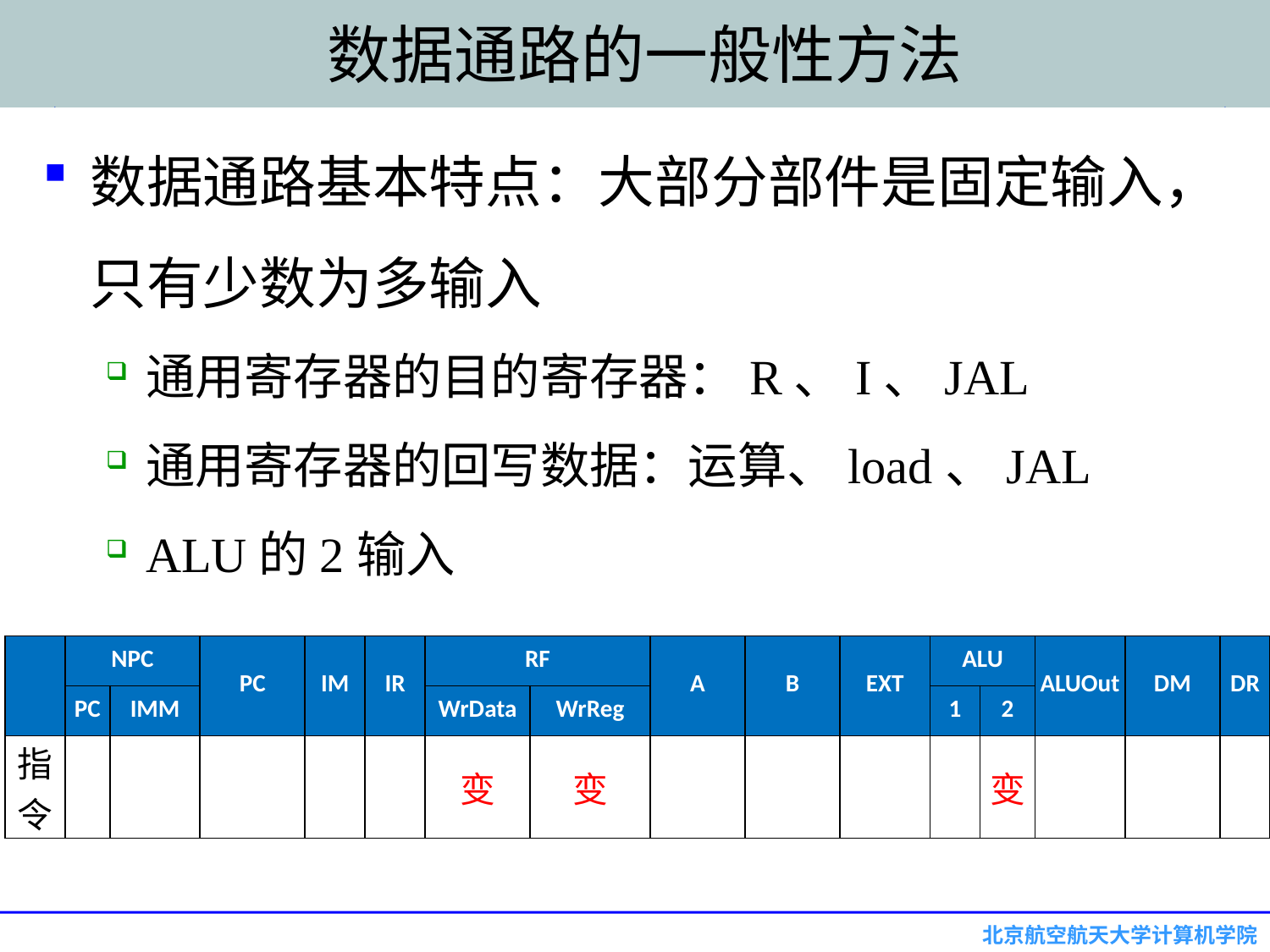

# 数据通路的一般性方法
数据通路基本特点：大部分部件是固定输入，只有少数为多输入
通用寄存器的目的寄存器：R、I、JAL
通用寄存器的回写数据：运算、load、JAL
ALU的2输入
|  | NPC |  | PC | IM | IR | RF |  | A | B | EXT | ALU |  | ALUOut | DM | DR |
| --- | --- | --- | --- | --- | --- | --- | --- | --- | --- | --- | --- | --- | --- | --- | --- |
|  | PC | IMM |  |  |  | WrData | WrReg |  |  |  | 1 | 2 |  |  |  |
| 指令 |  |  |  |  |  | 变 | 变 |  |  |  |  | 变 |  |  |  |